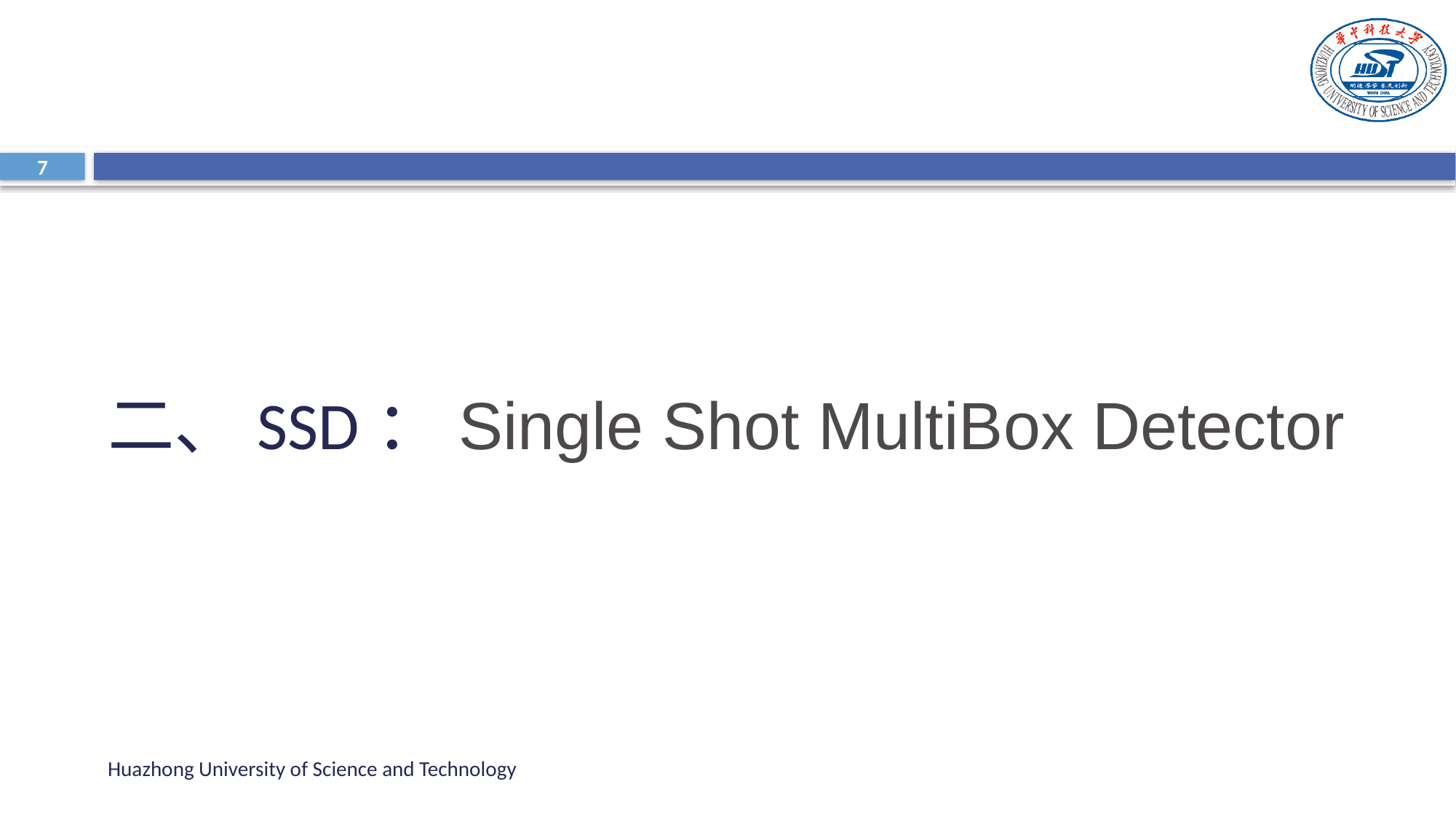

7
二、SSD：Single Shot MultiBox Detector
Huazhong University of Science and Technology